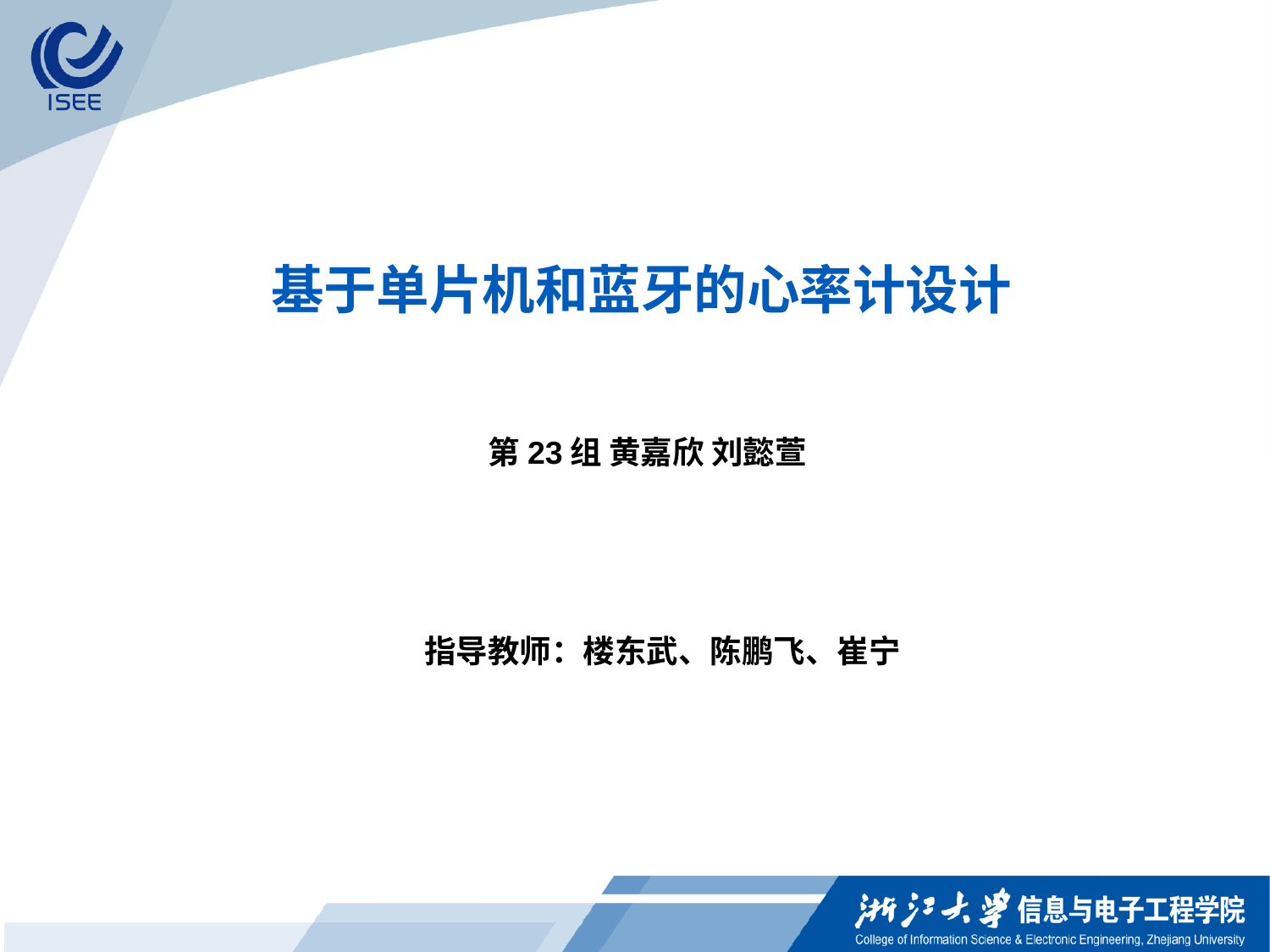

基于单片机和蓝牙的心率计设计
第23组 黄嘉欣 刘懿萱
指导教师：楼东武、陈鹏飞、崔宁